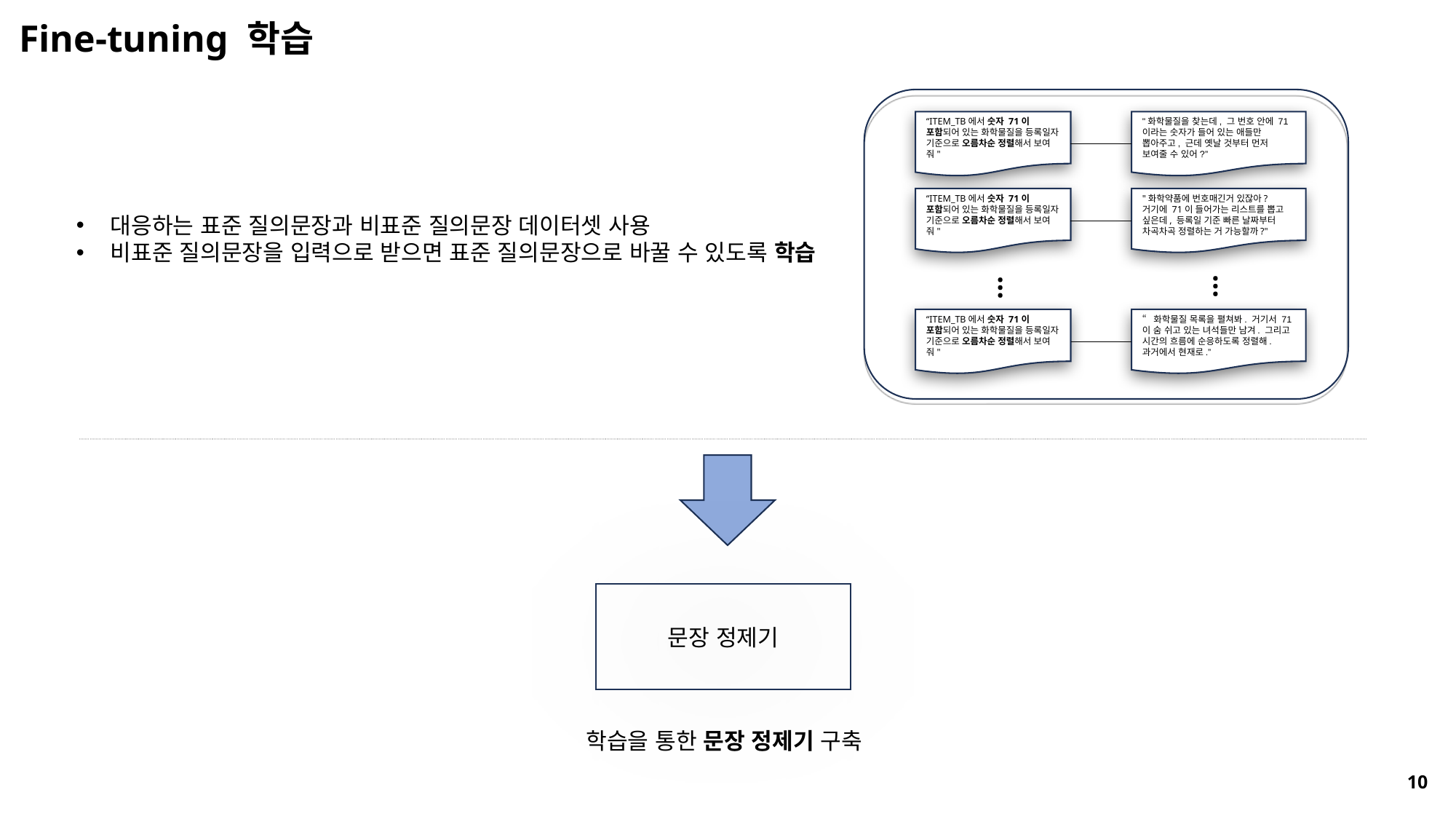

Fine-tuning 학습

"화학물질을 찾는데, 그 번호 안에 71이라는 숫자가 들어 있는 애들만 뽑아주고, 근데 옛날 것부터 먼저 보여줄 수 있어?”
“ITEM_TB에서 숫자 71이 포함되어 있는 화학물질을 등록일자 기준으로 오름차순 정렬해서 보여줘"
“ITEM_TB에서 숫자 71이 포함되어 있는 화학물질을 등록일자 기준으로 오름차순 정렬해서 보여줘"
"화학약품에 번호매긴거 있잖아? 거기에 71이 들어가는 리스트를 뽑고 싶은데, 등록일 기준 빠른 날짜부터 차곡차곡 정렬하는 거 가능할까?"
대응하는 표준 질의문장과 비표준 질의문장 데이터셋 사용
비표준 질의문장을 입력으로 받으면 표준 질의문장으로 바꿀 수 있도록 학습

…
…
“ITEM_TB에서 숫자 71이 포함되어 있는 화학물질을 등록일자 기준으로 오름차순 정렬해서 보여줘"
“화학물질 목록을 펼쳐봐. 거기서 71이 숨 쉬고 있는 녀석들만 남겨. 그리고 시간의 흐름에 순응하도록 정렬해. 과거에서 현재로.”

문장 정제기
학습을 통한 문장 정제기 구축
10